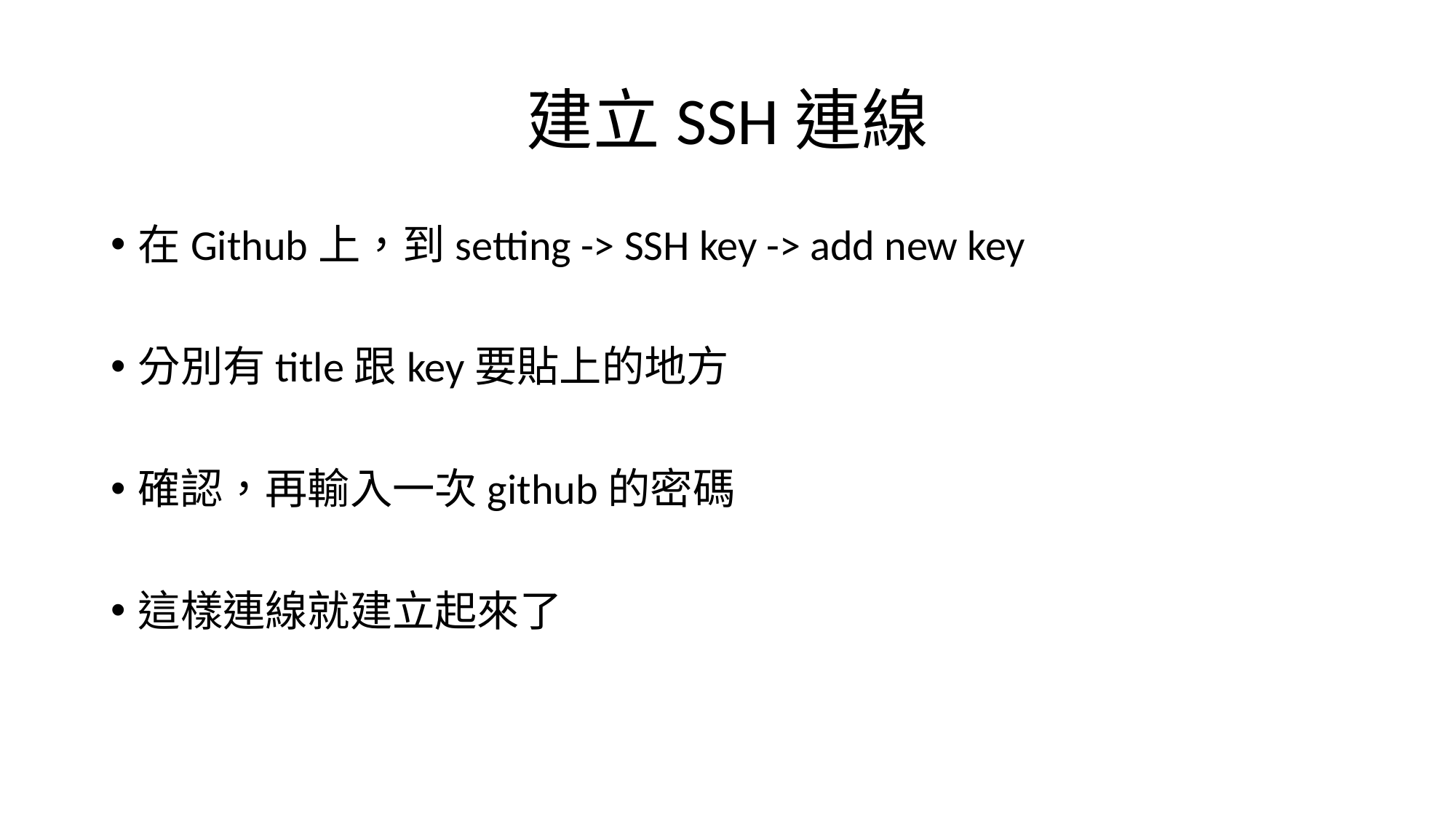

# 建立SSH連線
在Github上，到setting -> SSH key -> add new key

分別有title跟key要貼上的地方

確認，再輸入一次github的密碼

這樣連線就建立起來了